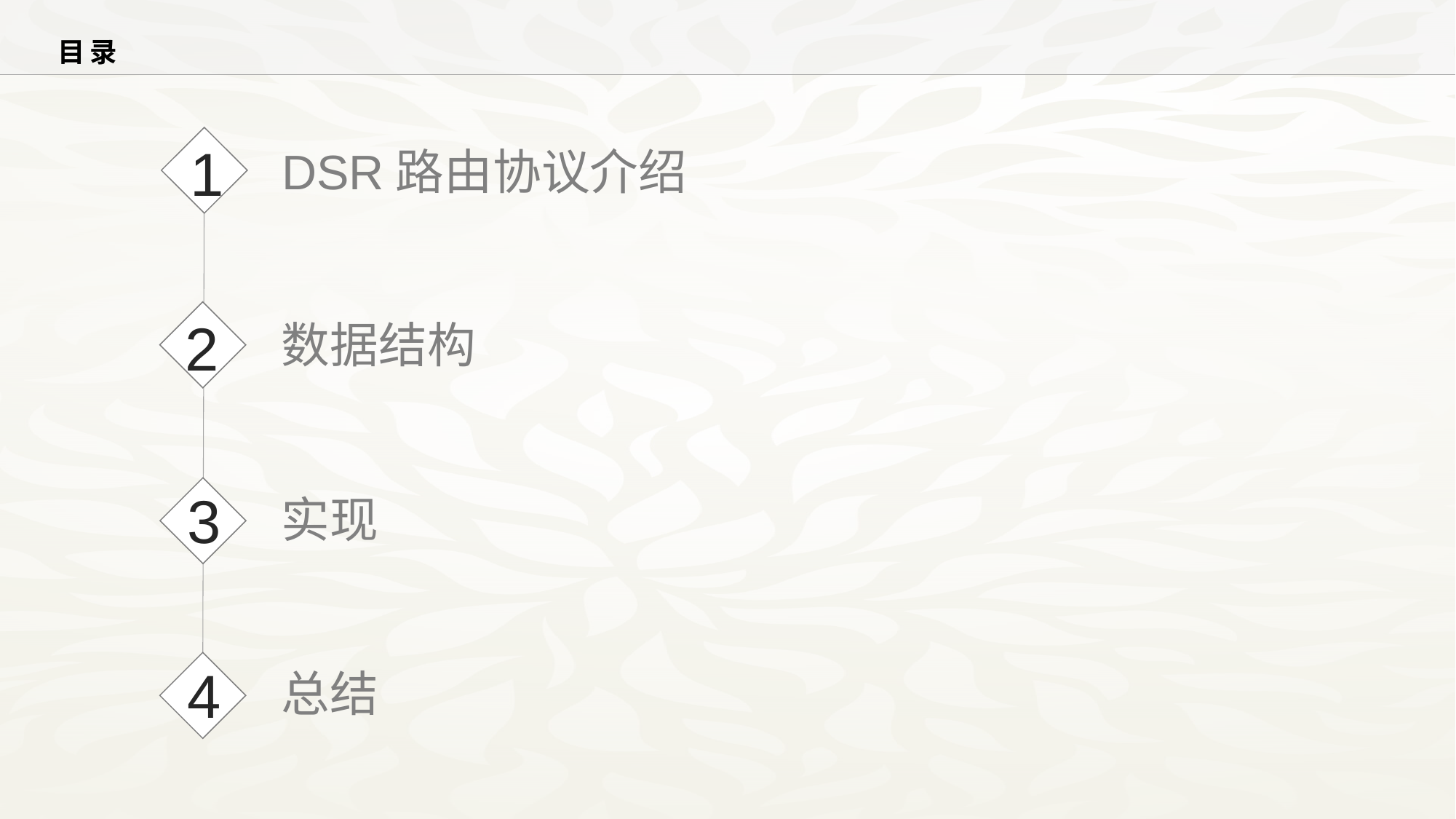

目录

1
DSR路由协议介绍

2
数据结构
3

实现
4

总结